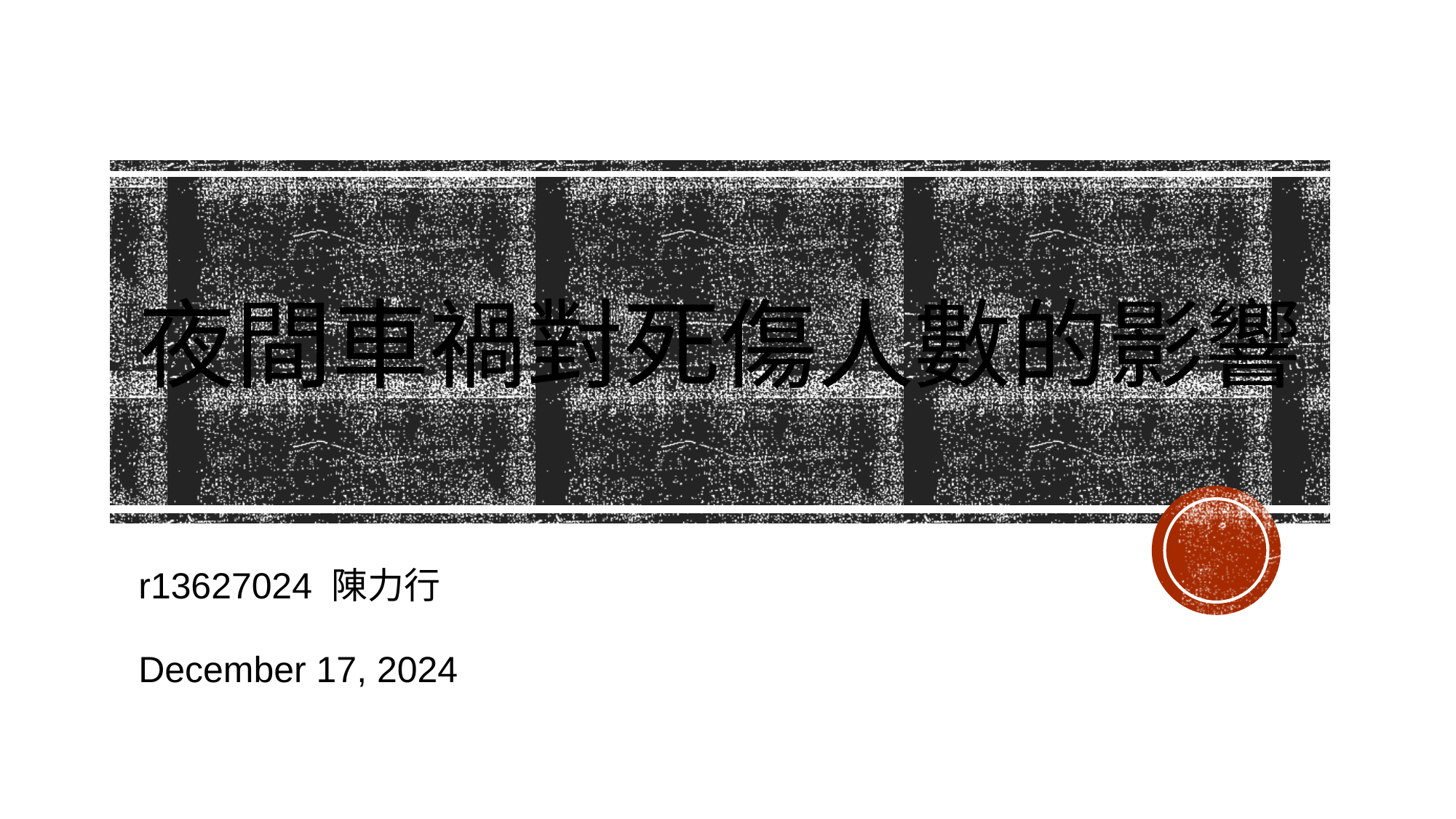

# 夜間車禍對死傷人數的影響
r13627024 陳力行
December 17, 2024